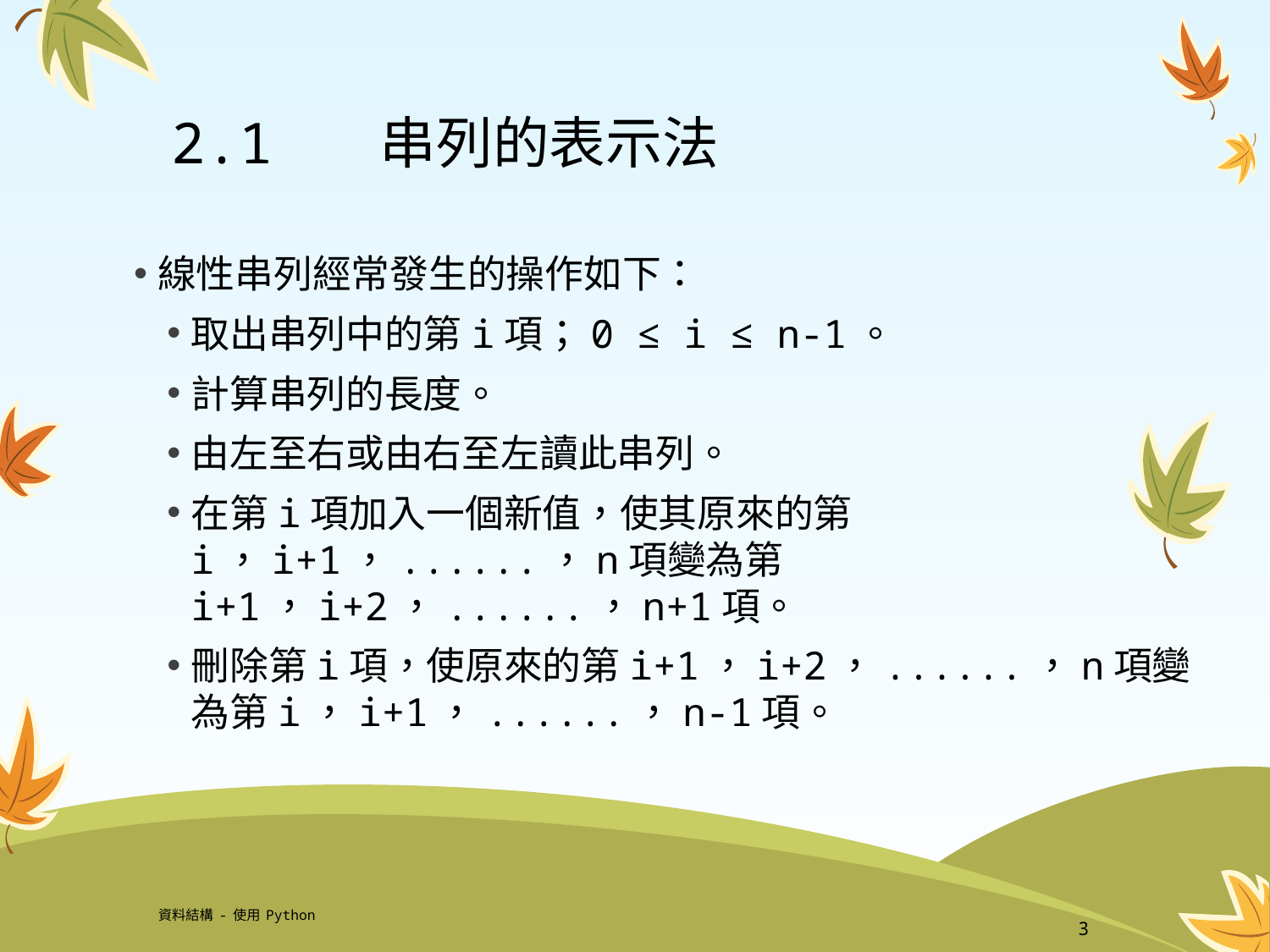

# 2.1	  串列的表示法
線性串列經常發生的操作如下：
取出串列中的第i項；0 ≤ i ≤ n-1。
計算串列的長度。
由左至右或由右至左讀此串列。
在第i項加入一個新值，使其原來的第i，i+1，......，n項變為第i+1，i+2，......，n+1項。
刪除第i項，使原來的第i+1，i+2，......，n項變為第i，i+1，......，n-1項。
資料結構-使用Python
3